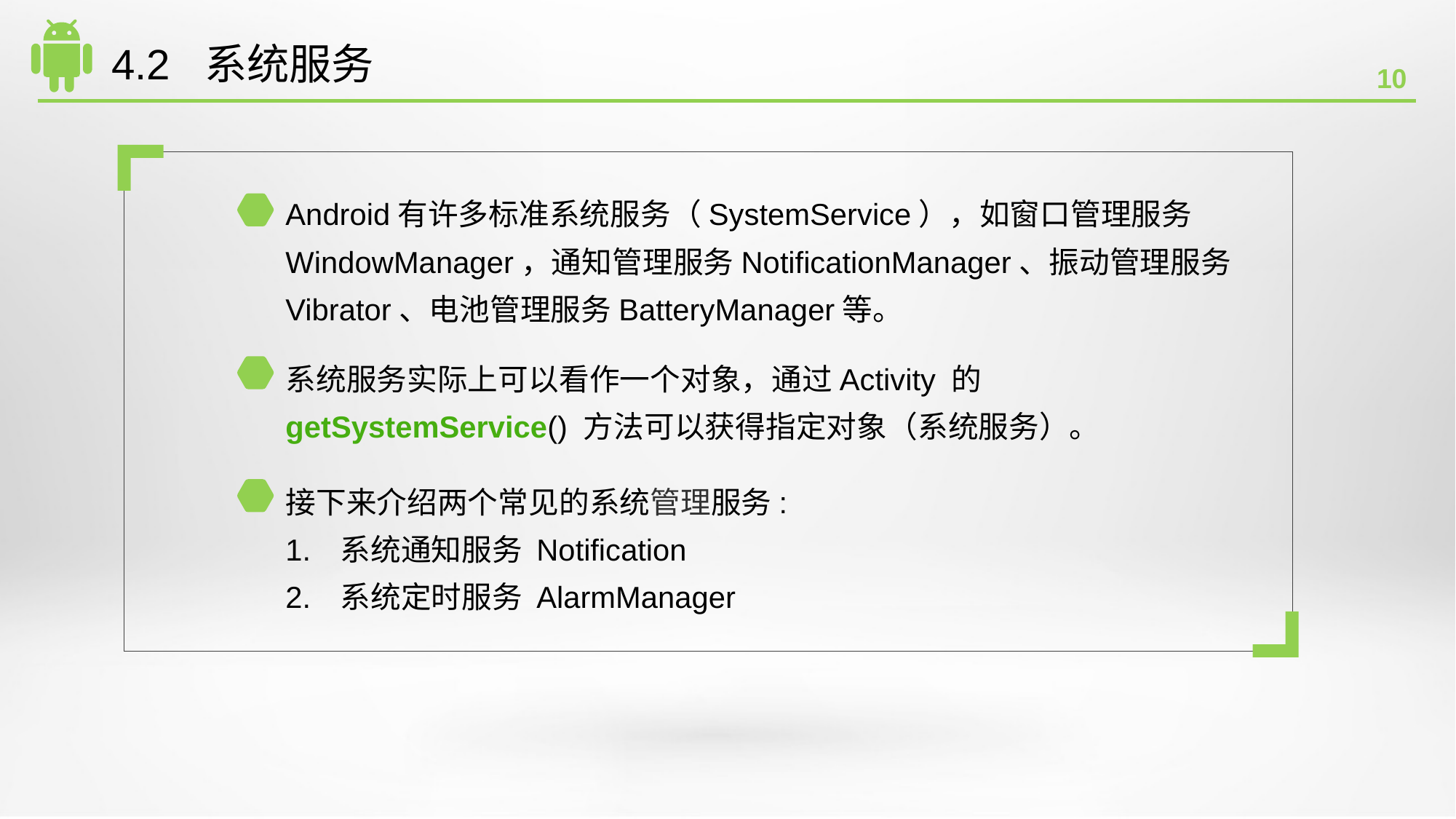

# 4.2  系统服务

Android有许多标准系统服务（SystemService），如窗口管理服务WindowManager，通知管理服务NotificationManager、振动管理服务Vibrator、电池管理服务BatteryManager等。

系统服务实际上可以看作一个对象，通过Activity 的 getSystemService() 方法可以获得指定对象（系统服务）。

接下来介绍两个常见的系统管理服务:
系统通知服务 Notification
系统定时服务 AlarmManager